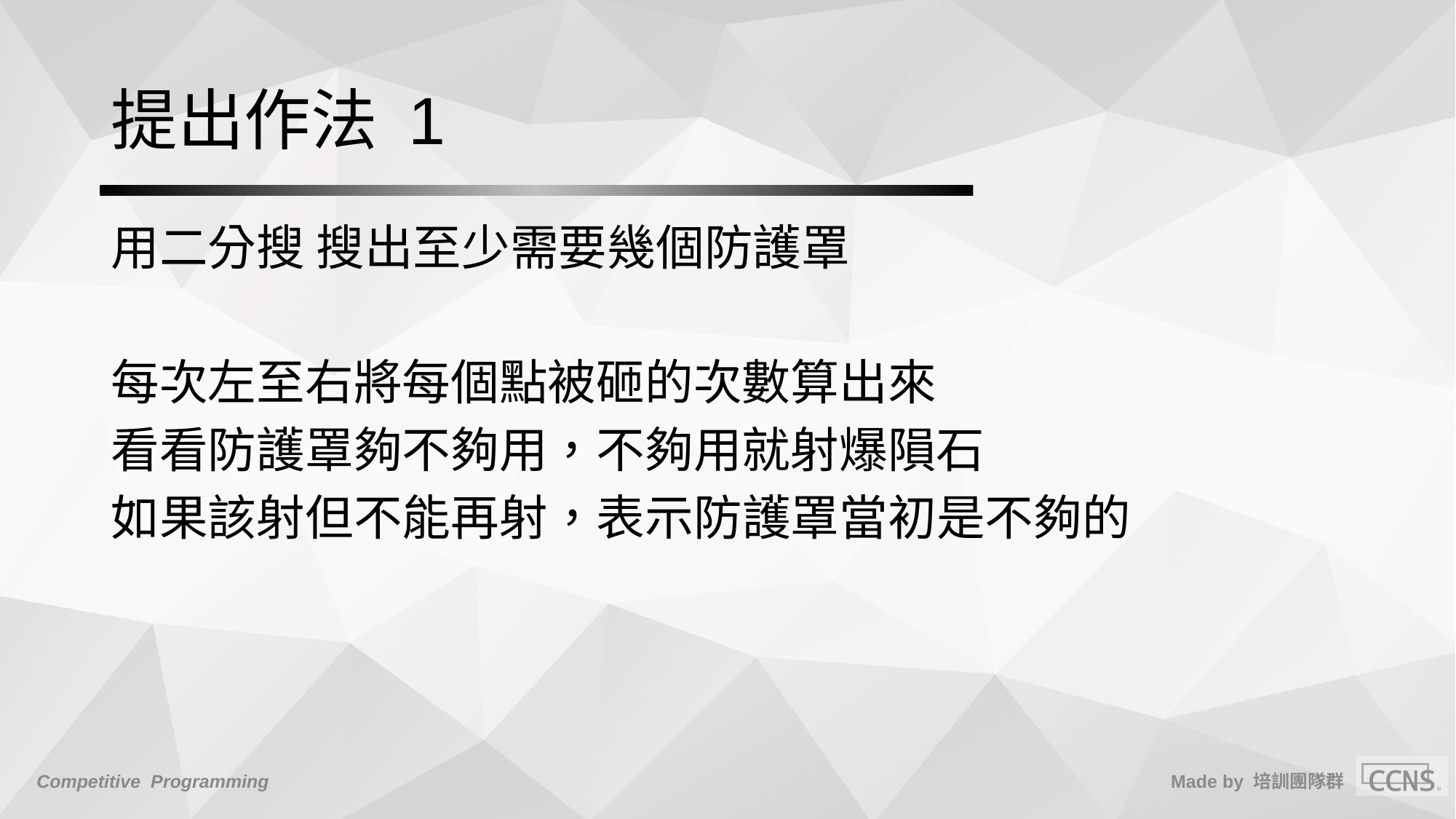

# 提出作法 1
用二分搜 搜出至少需要幾個防護罩

每次左至右將每個點被砸的次數算出來
看看防護罩夠不夠用，不夠用就射爆隕石
如果該射但不能再射，表示防護罩當初是不夠的